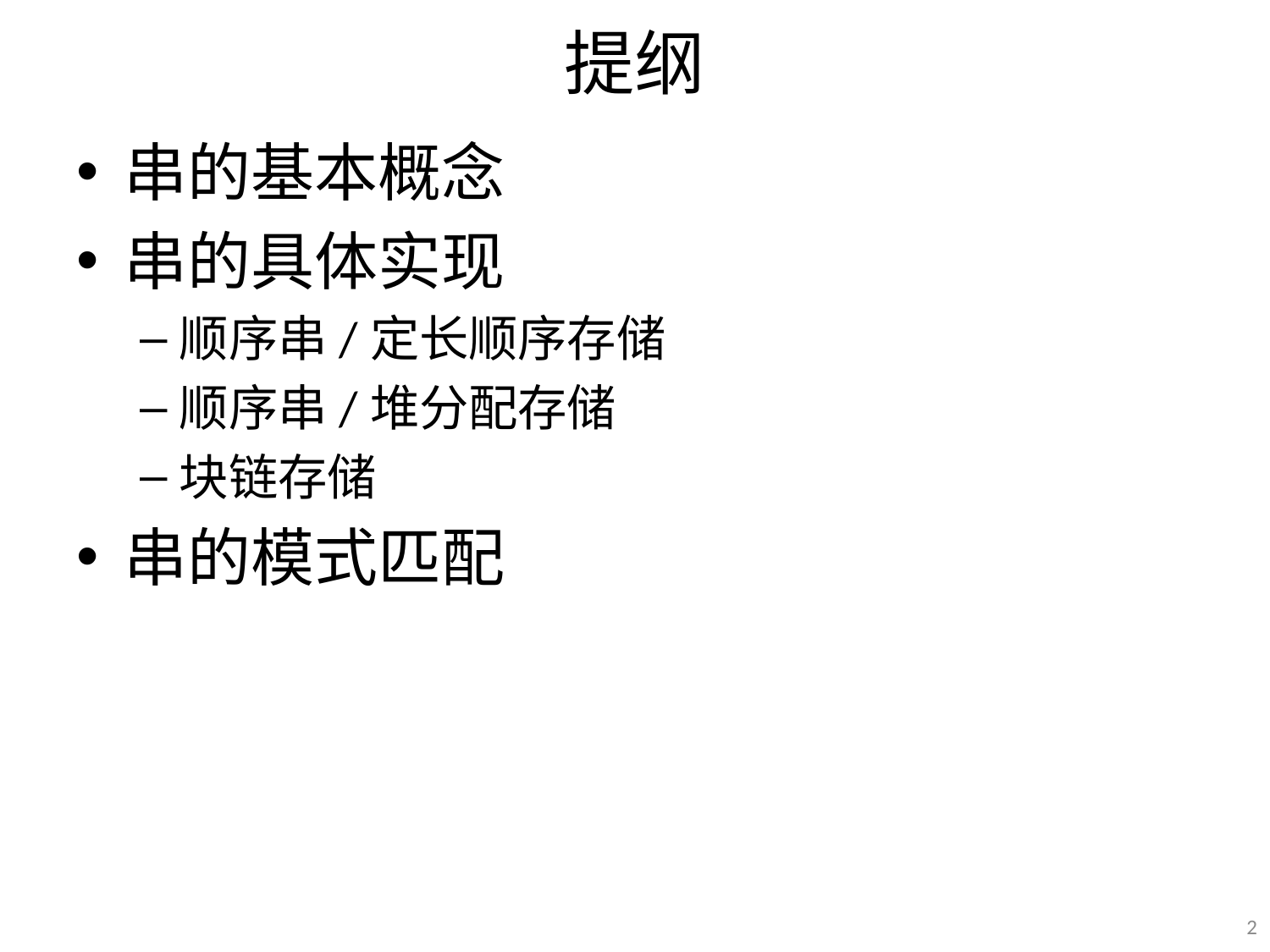

# 提纲
串的基本概念
串的具体实现
顺序串/定长顺序存储
顺序串/堆分配存储
块链存储
串的模式匹配

2